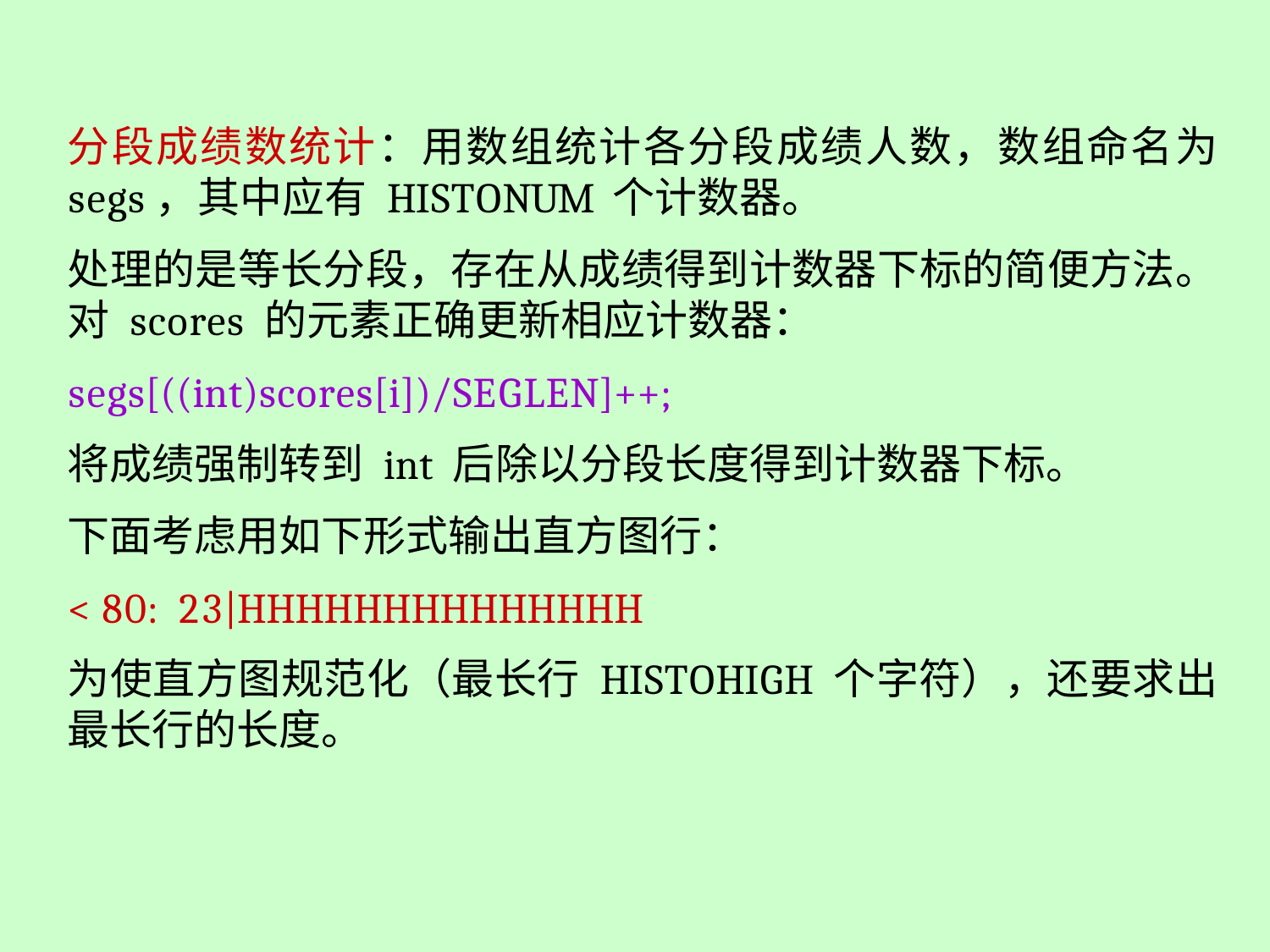

分段成绩数统计：用数组统计各分段成绩人数，数组命名为 segs，其中应有 HISTONUM 个计数器。
处理的是等长分段，存在从成绩得到计数器下标的简便方法。对 scores 的元素正确更新相应计数器：
segs[((int)scores[i])/SEGLEN]++;
将成绩强制转到 int 后除以分段长度得到计数器下标。
下面考虑用如下形式输出直方图行：
< 80:  23|HHHHHHHHHHHHHH
为使直方图规范化（最长行 HISTOHIGH 个字符），还要求出最长行的长度。
113